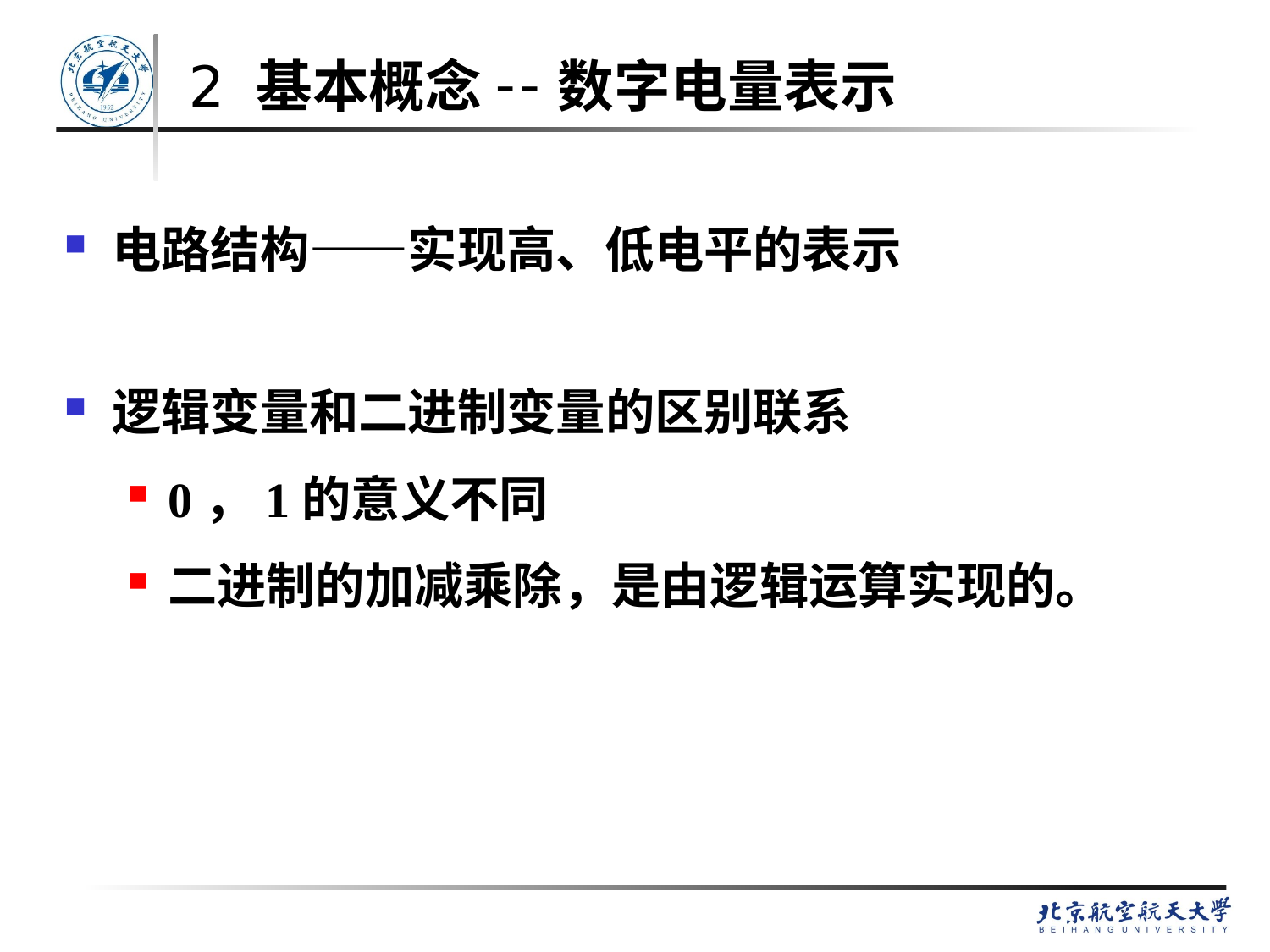

# 2 基本概念--数字电量表示
电路结构——实现高、低电平的表示
逻辑变量和二进制变量的区别联系
0，1的意义不同
二进制的加减乘除，是由逻辑运算实现的。
11